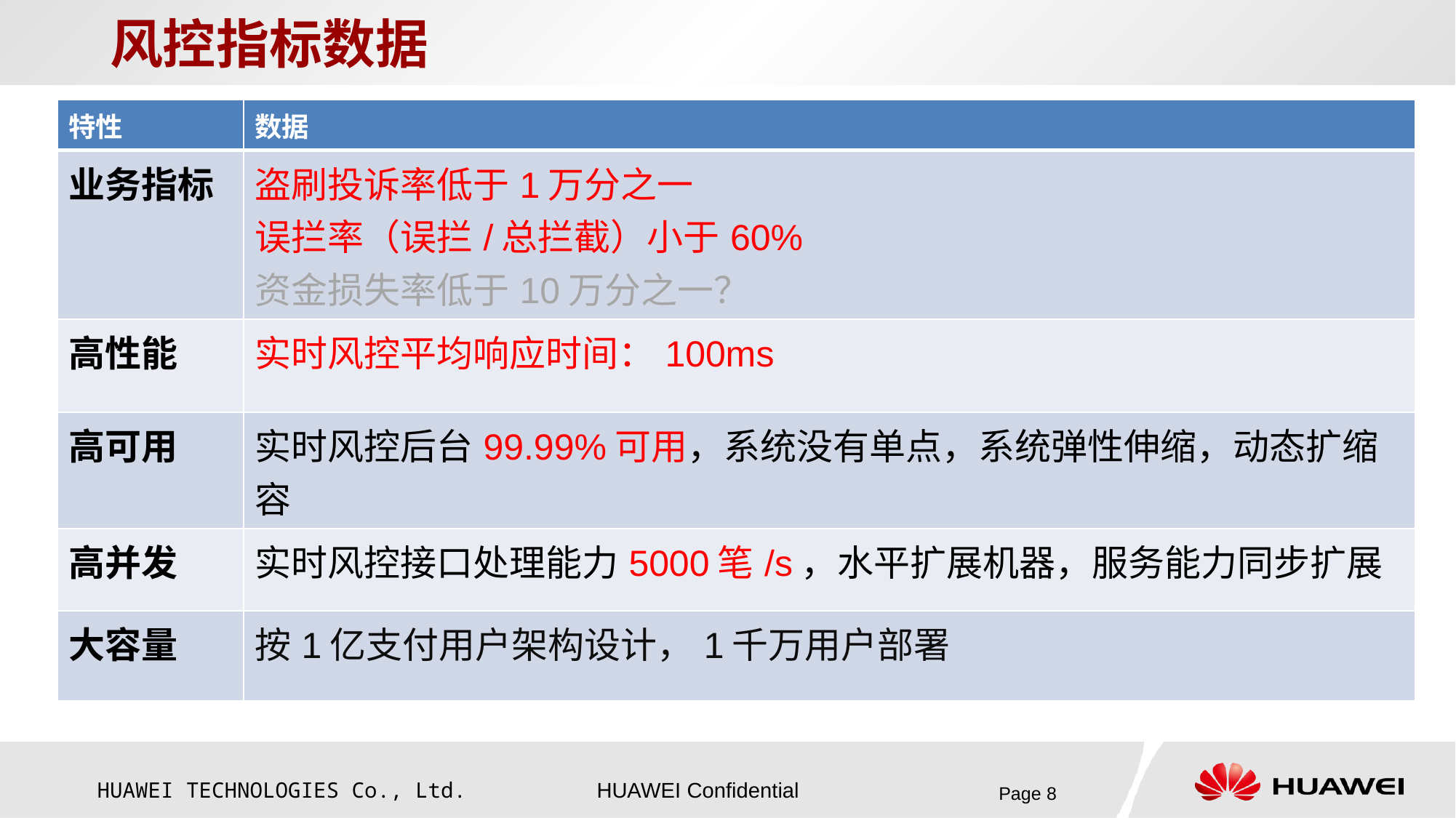

# 风控指标数据
| 特性 | 数据 |
| --- | --- |
| 业务指标 | 盗刷投诉率低于1万分之一 误拦率（误拦/总拦截）小于60% 资金损失率低于10万分之一？ |
| 高性能 | 实时风控平均响应时间：100ms |
| 高可用 | 实时风控后台99.99%可用，系统没有单点，系统弹性伸缩，动态扩缩容 |
| 高并发 | 实时风控接口处理能力5000笔/s，水平扩展机器，服务能力同步扩展 |
| 大容量 | 按1亿支付用户架构设计，1千万用户部署 |

Page 8